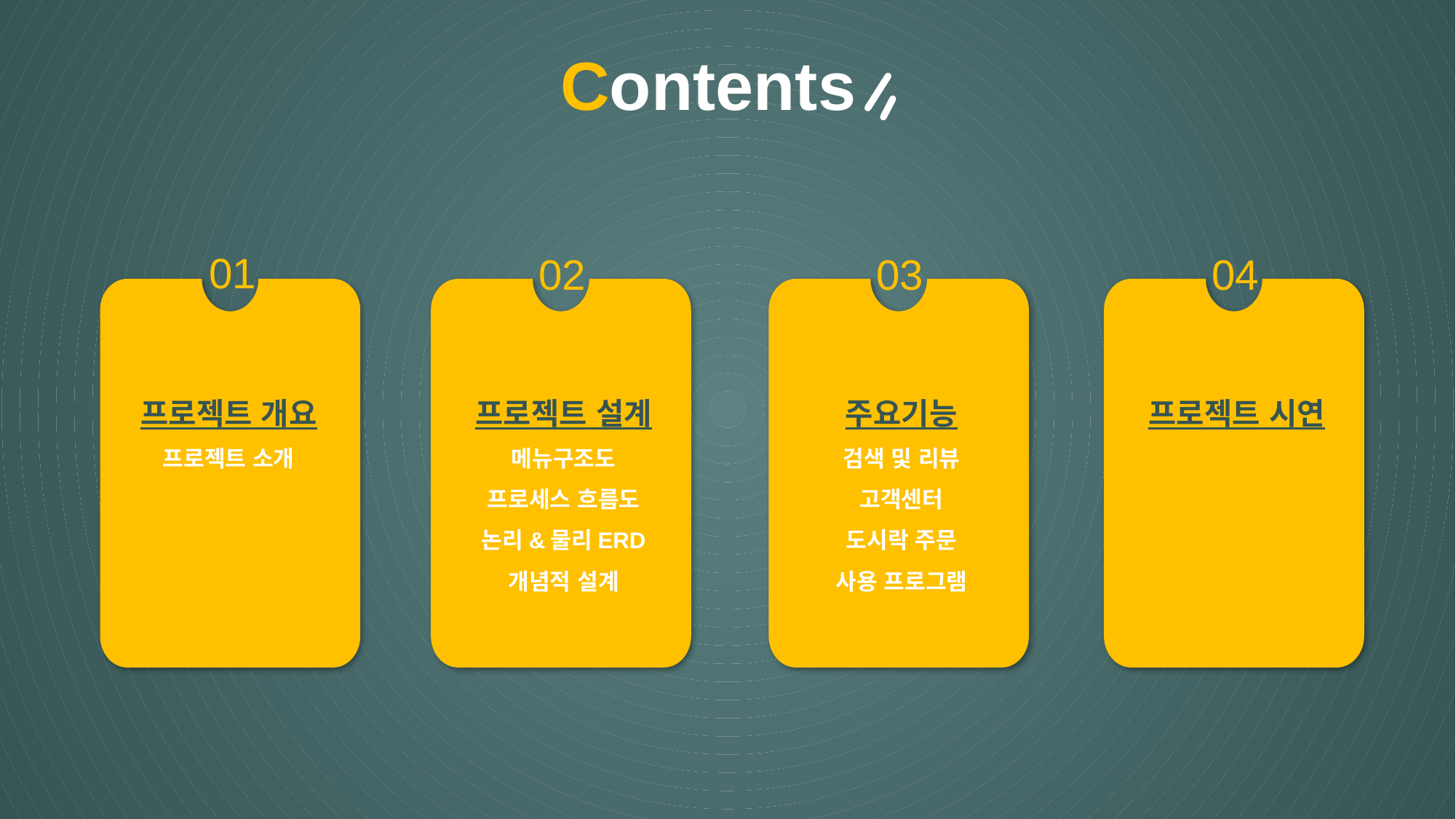

Contents
01

04

02

03

프로젝트 시연
프로젝트 개요
프로젝트 소개
프로젝트 설계
메뉴구조도
프로세스 흐름도
논리&물리ERD
개념적 설계
주요기능
검색 및 리뷰
고객센터
도시락 주문
사용 프로그램